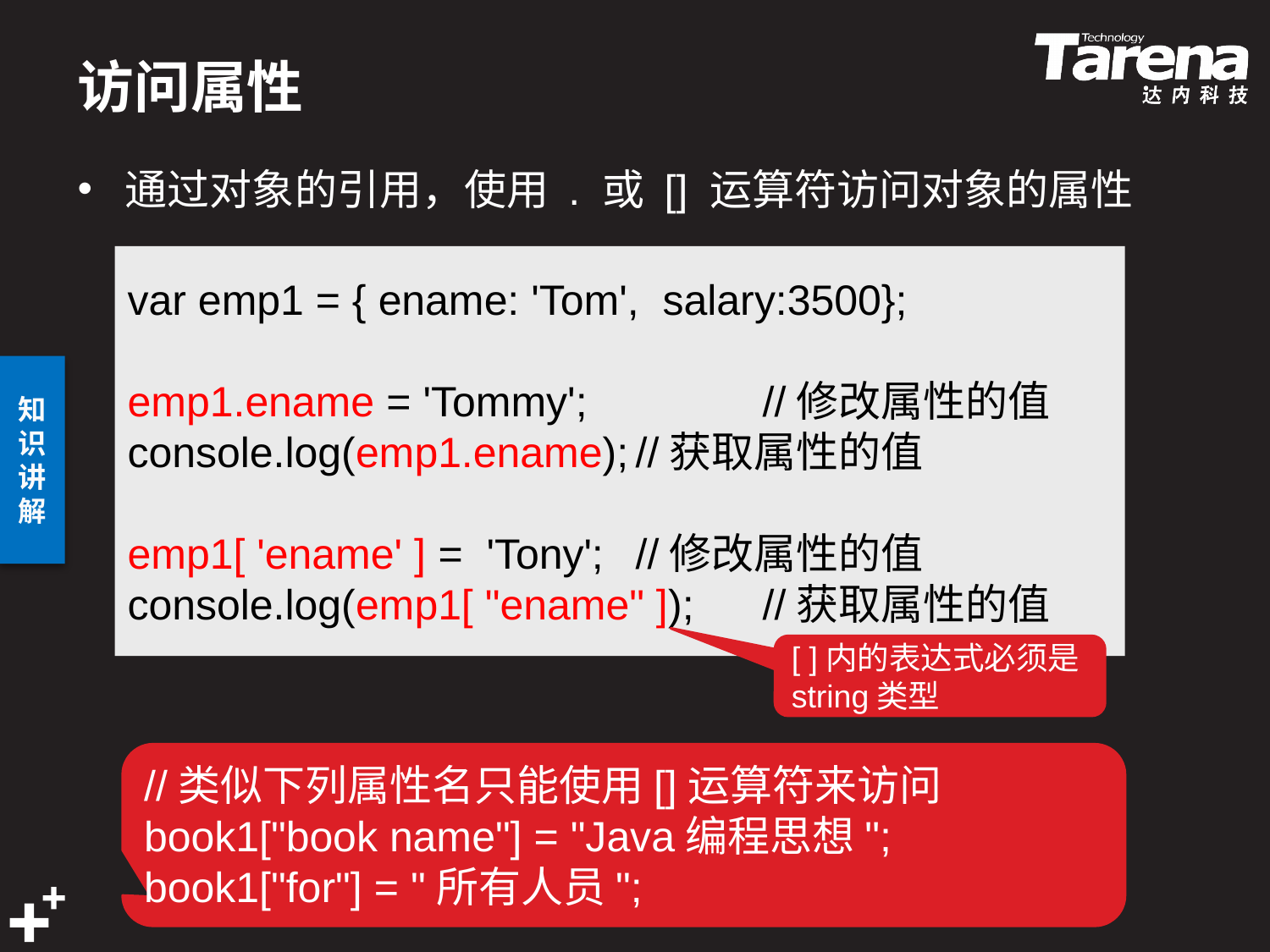

# 访问属性
通过对象的引用，使用 . 或 [] 运算符访问对象的属性
var emp1 = { ename: 'Tom',  salary:3500};

emp1.ename = 'Tommy';		//修改属性的值
console.log(emp1.ename);	//获取属性的值

emp1[ 'ename' ] =  'Tony';	//修改属性的值
console.log(emp1[ "ename" ]);	//获取属性的值
[ ]内的表达式必须是string类型
//类似下列属性名只能使用[]运算符来访问
book1["book name"] = "Java编程思想";
book1["for"] = "所有人员";